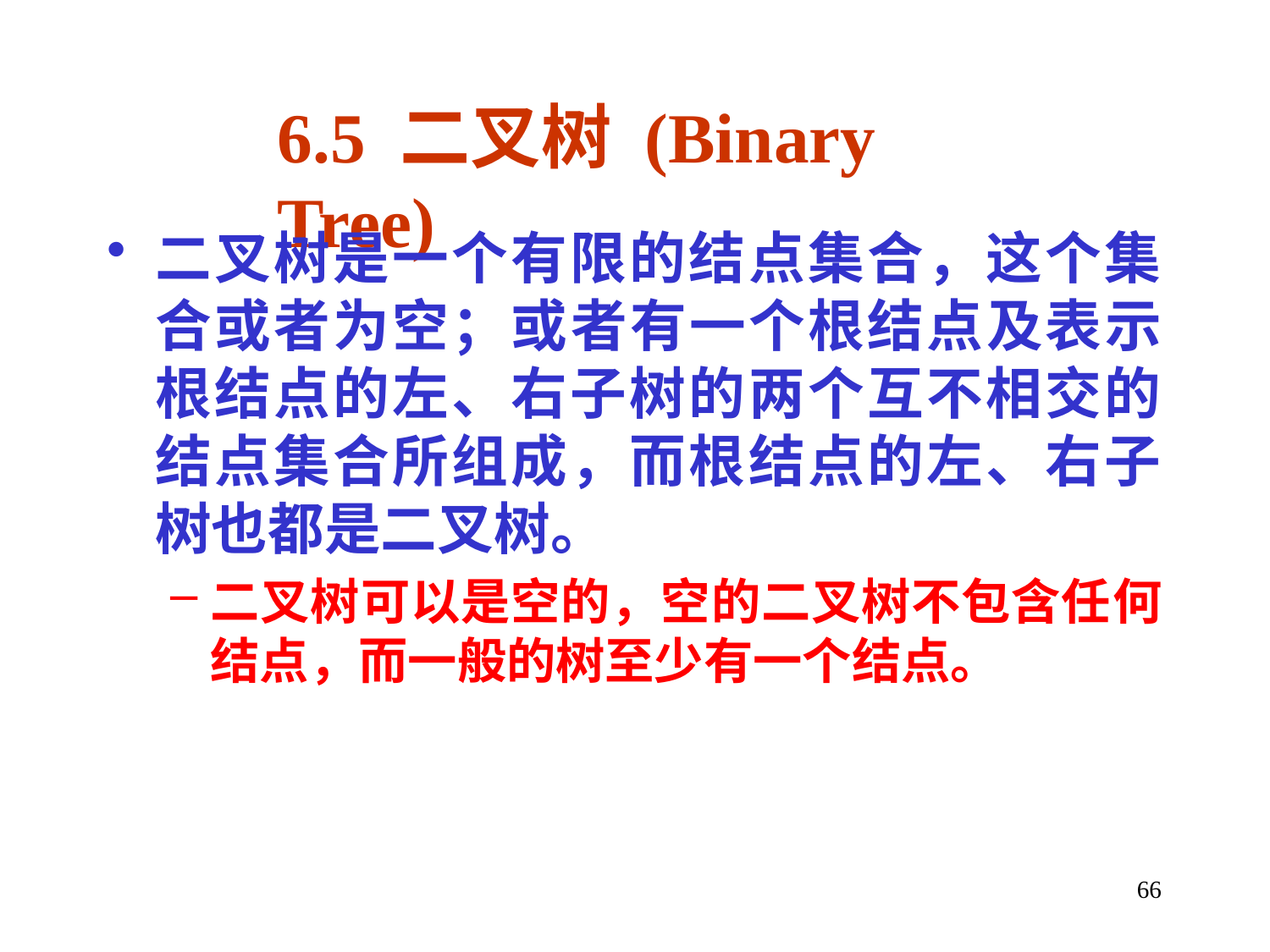

6.5 二叉树 (Binary Tree)
二叉树是一个有限的结点集合，这个集合或者为空；或者有一个根结点及表示根结点的左、右子树的两个互不相交的结点集合所组成，而根结点的左、右子树也都是二叉树。
二叉树可以是空的，空的二叉树不包含任何结点，而一般的树至少有一个结点。
66